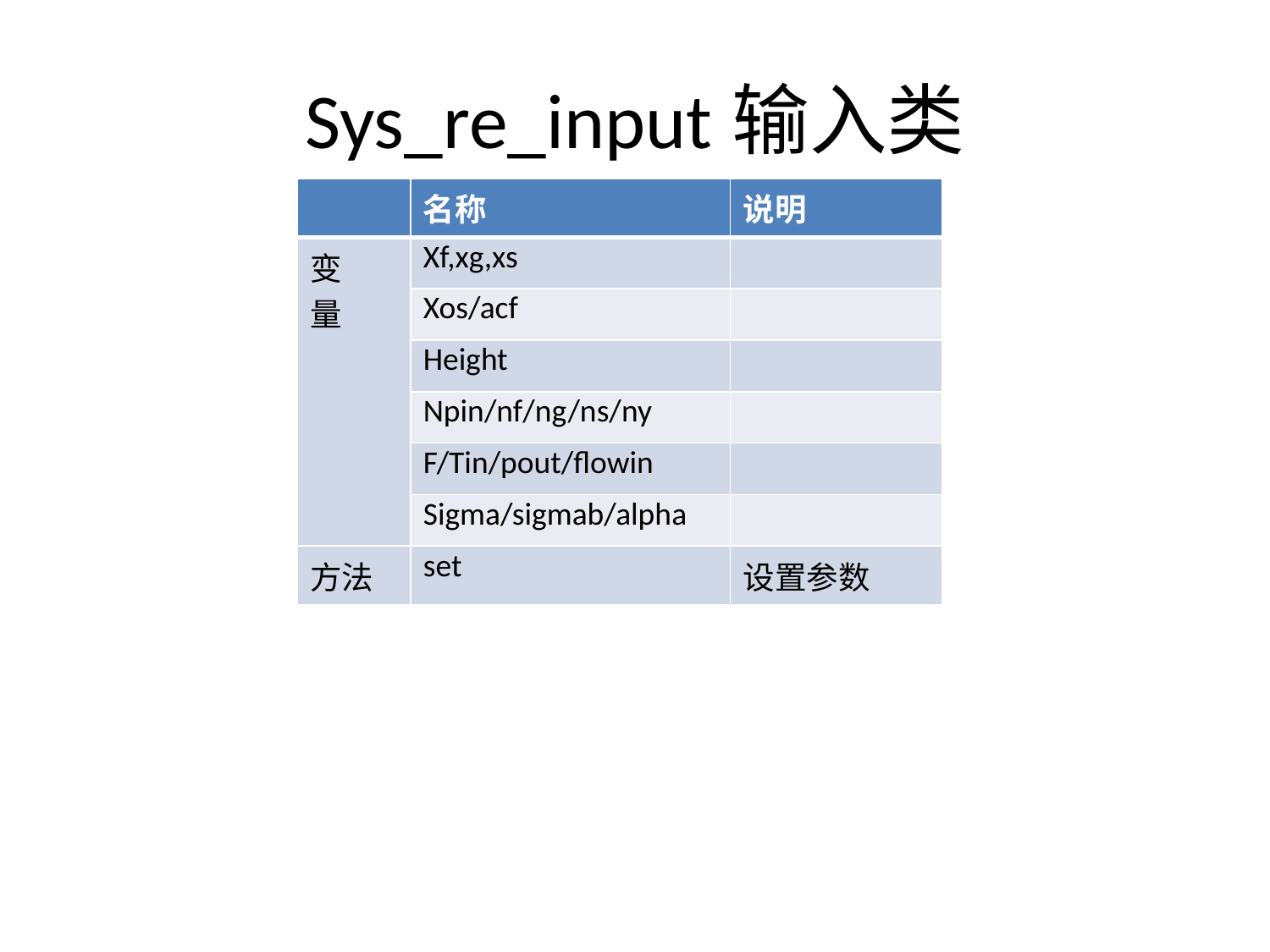

# Sys_re_input输入类
|  | 名称 | 说明 |
| --- | --- | --- |
| 变 量 | Xf,xg,xs |  |
|  | Xos/acf |  |
|  | Height |  |
|  | Npin/nf/ng/ns/ny |  |
|  | F/Tin/pout/flowin |  |
|  | Sigma/sigmab/alpha |  |
| 方法 | set | 设置参数 |